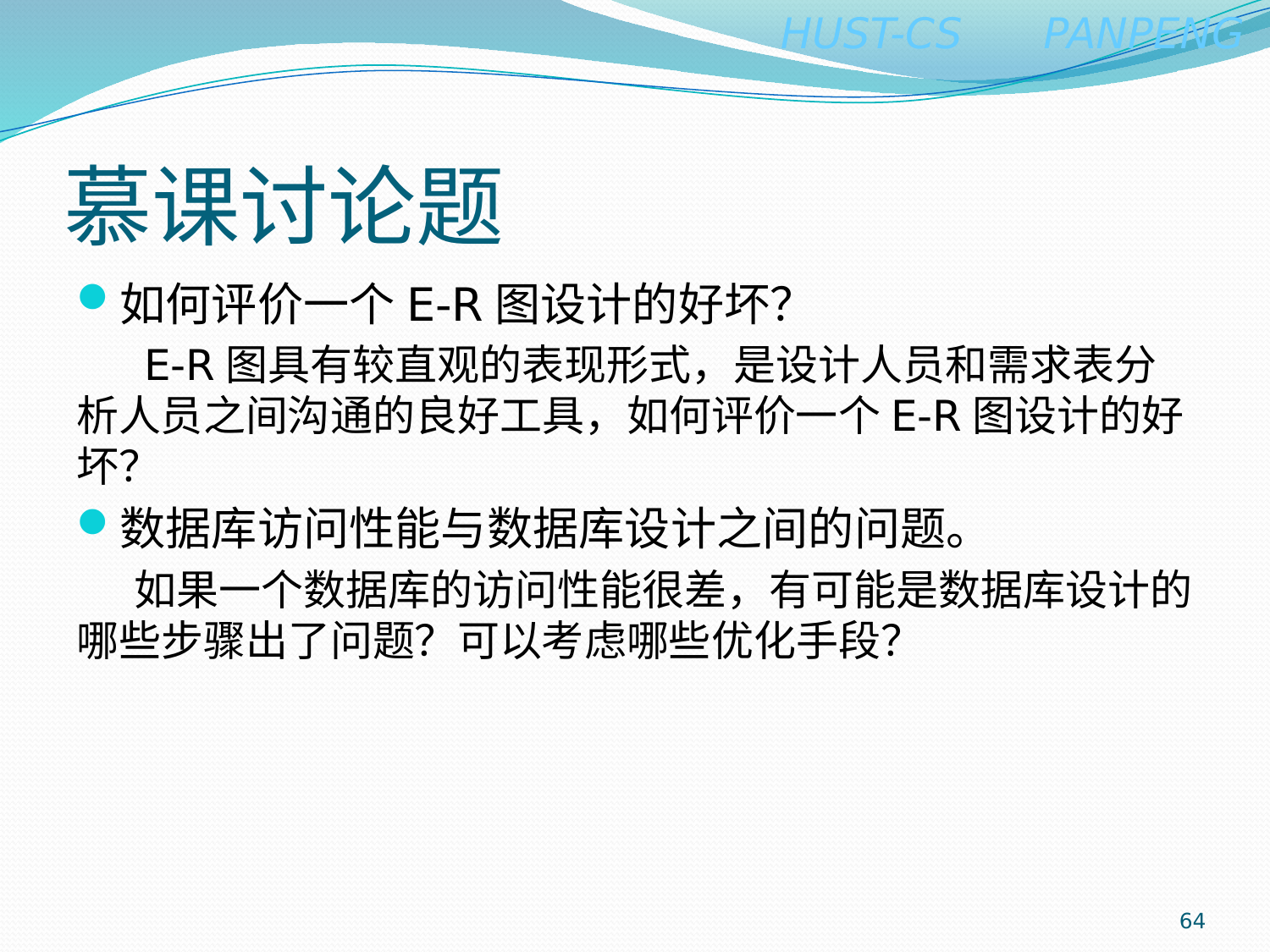

# 慕课讨论题
如何评价一个E-R图设计的好坏？
     E-R图具有较直观的表现形式，是设计人员和需求表分析人员之间沟通的良好工具，如何评价一个E-R图设计的好坏？
数据库访问性能与数据库设计之间的问题。
     如果一个数据库的访问性能很差，有可能是数据库设计的哪些步骤出了问题？可以考虑哪些优化手段？
64